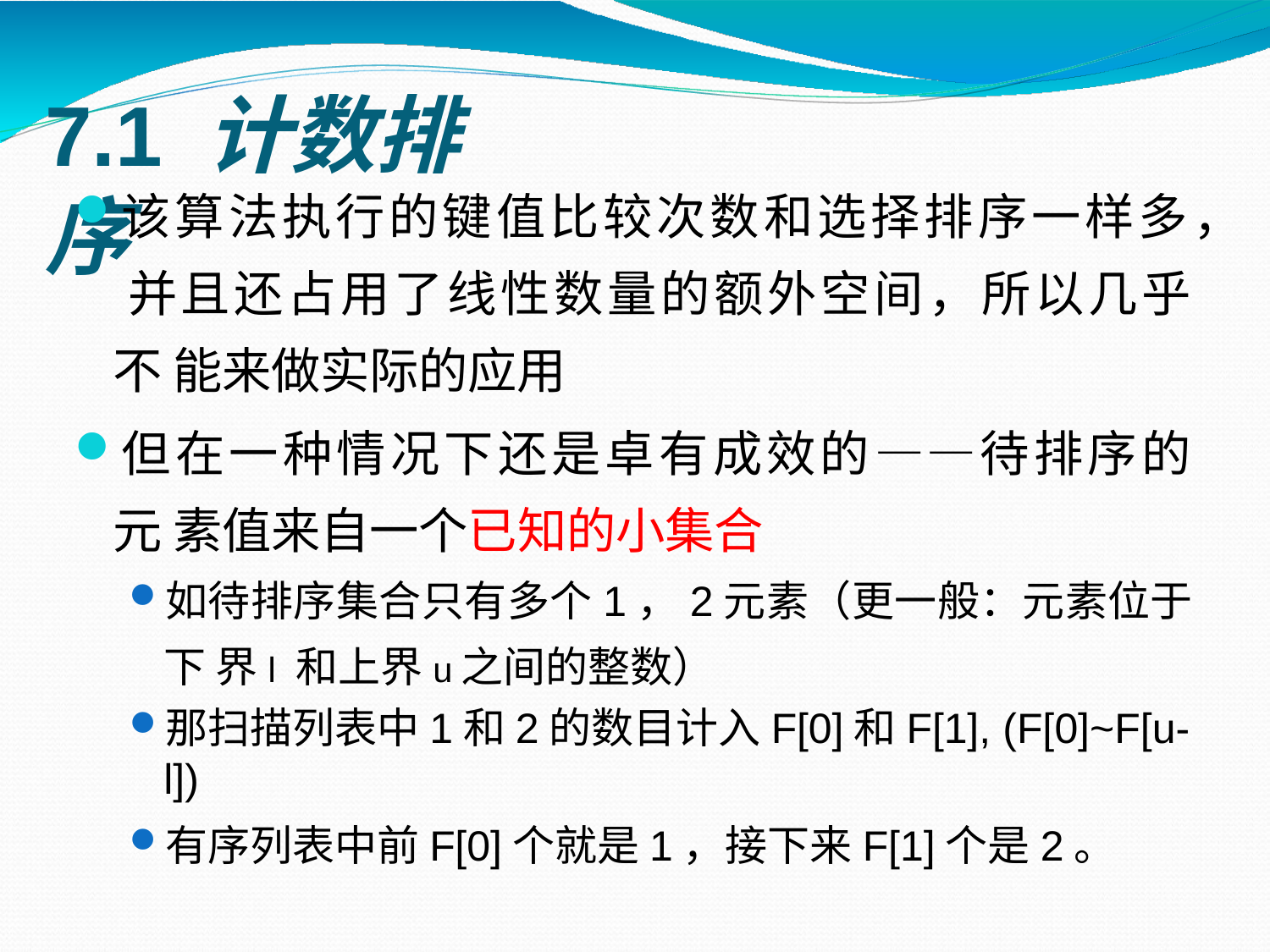

# 7.1 计数排序
该算法执行的键值比较次数和选择排序一样多， 并且还占用了线性数量的额外空间，所以几乎不 能来做实际的应用
但在一种情况下还是卓有成效的——待排序的元 素值来自一个已知的小集合
如待排序集合只有多个1，2元素（更一般：元素位于下 界l 和上界u之间的整数）
那扫描列表中1和2的数目计入F[0]和F[1], (F[0]~F[u-l])
有序列表中前F[0]个就是1，接下来F[1]个是2。